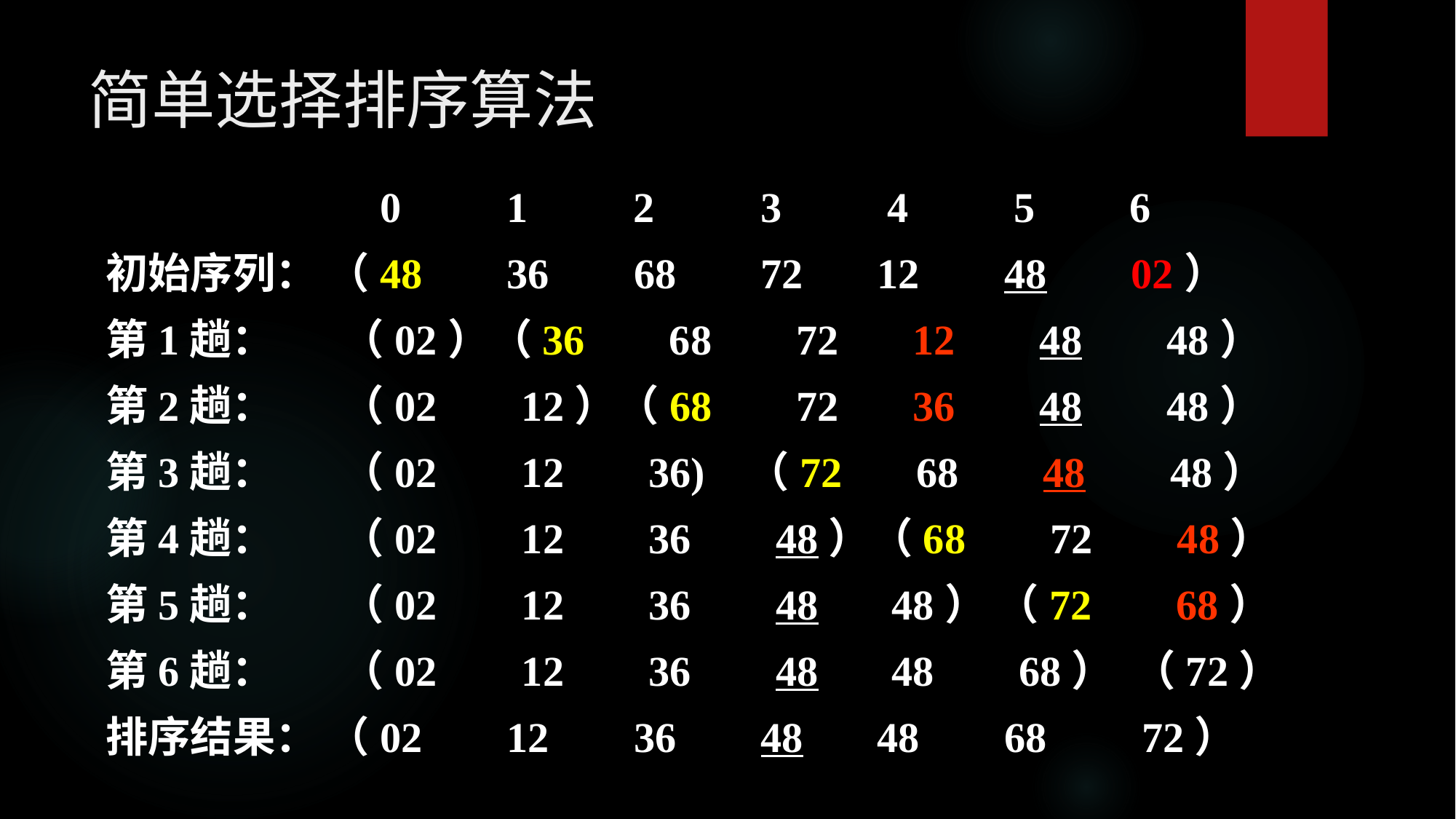

# 简单选择排序算法
10.2.1 简单选择排序
                          0          1          2          3          4          5         6
初始序列： （48        36        68        72       12        48        02）
第1趟：       （02）（36        68        72       12        48        48）
第2趟：       （02        12）（68        72       36        48        48）
第3趟：       （02        12        36)   （72       68        48        48）
第4趟：       （02        12        36        48）（68        72        48）
第5趟：       （02        12        36        48       48） （72        68）
第6趟：       （02        12        36        48       48        68）  （72）
排序结果： （02        12        36        48       48        68         72）